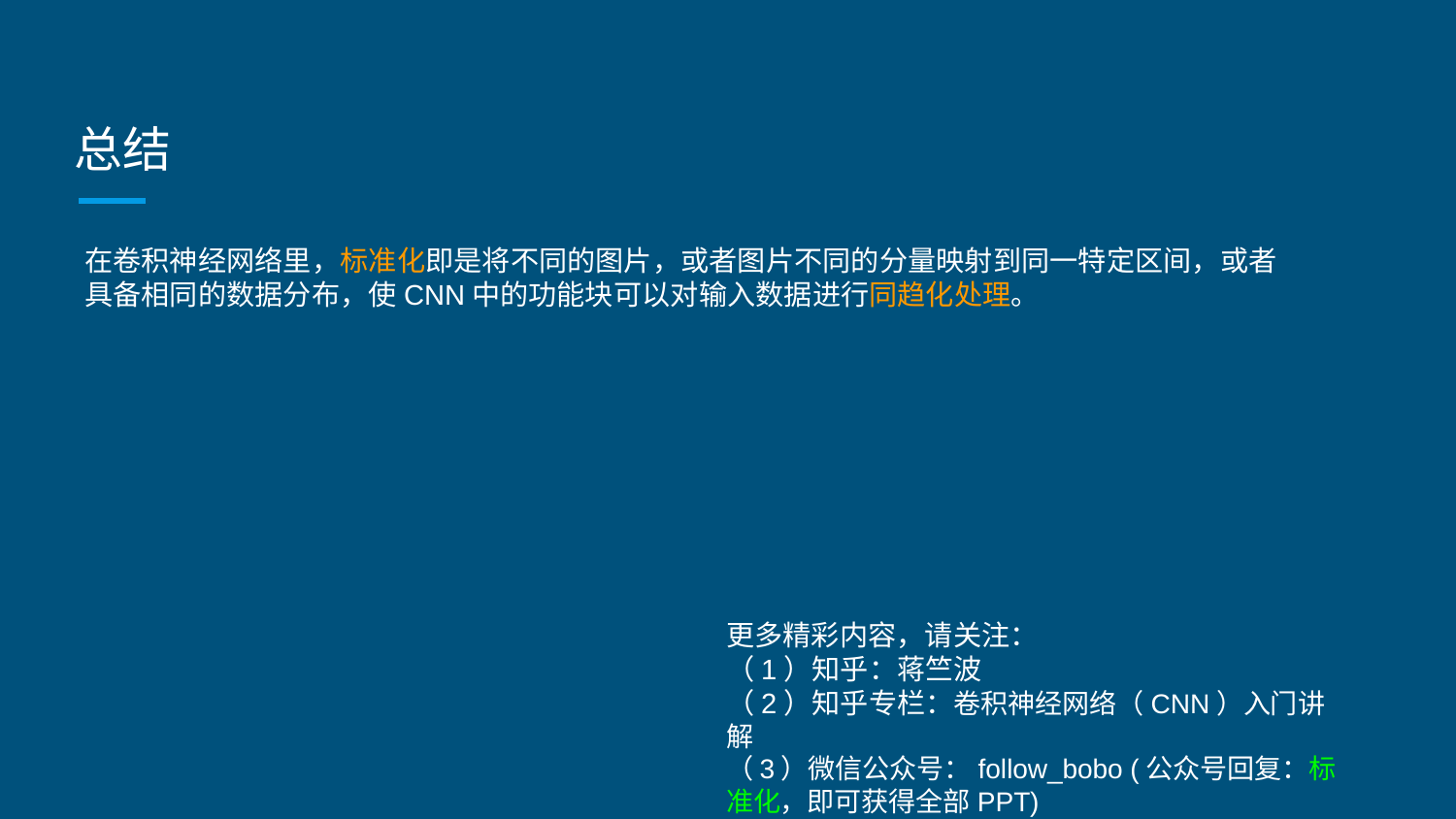

总结
在卷积神经网络里，标准化即是将不同的图片，或者图片不同的分量映射到同一特定区间，或者具备相同的数据分布，使CNN中的功能块可以对输入数据进行同趋化处理。
更多精彩内容，请关注：
（1）知乎：蒋竺波
（2）知乎专栏：卷积神经网络（CNN）入门讲解
（3）微信公众号：follow_bobo (公众号回复：标准化，即可获得全部PPT)